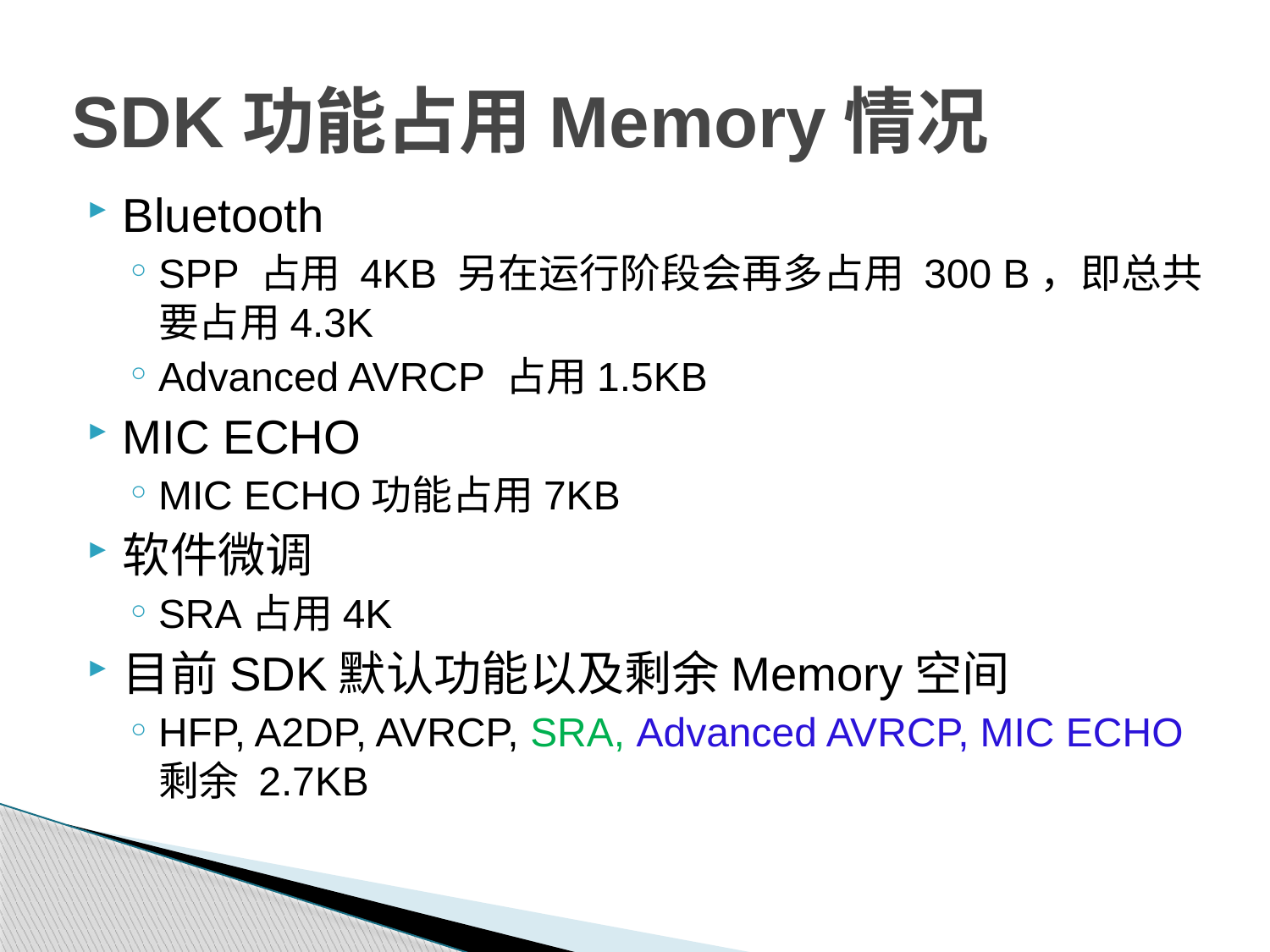

# SDK功能占用Memory情况
Bluetooth
SPP 占用 4KB 另在运行阶段会再多占用 300 B，即总共要占用4.3K
Advanced AVRCP 占用1.5KB
MIC ECHO
MIC ECHO功能占用7KB
软件微调
SRA占用4K
目前SDK默认功能以及剩余Memory空间
HFP, A2DP, AVRCP, SRA, Advanced AVRCP, MIC ECHO剩余 2.7KB